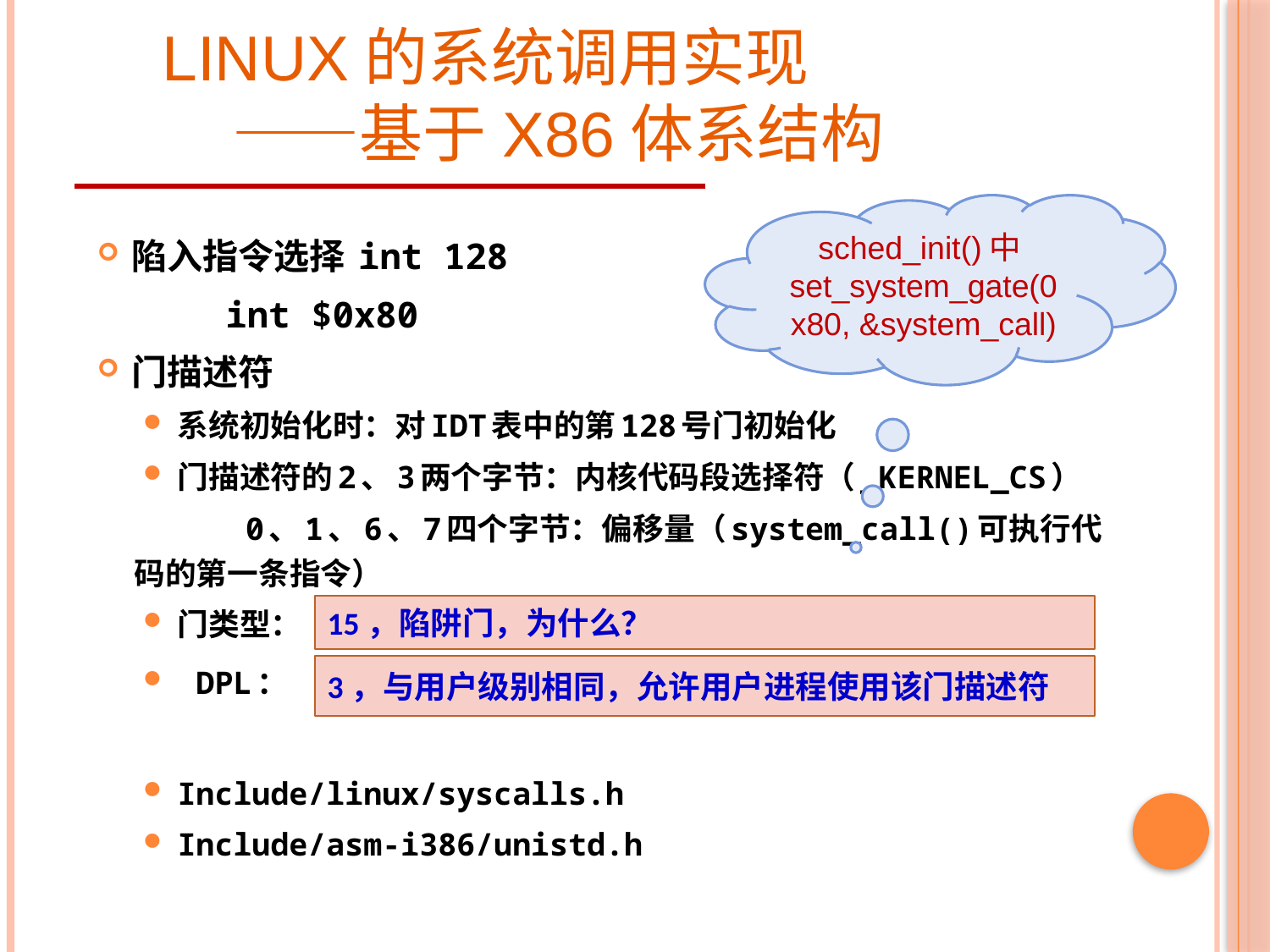

# Linux的系统调用实现 ——基于x86体系结构
sched_init()中set_system_gate(0x80, &system_call)
陷入指令选择 int 128
      int $0x80
门描述符
系统初始化时：对IDT表中的第128号门初始化
门描述符的2、3两个字节：内核代码段选择符（_KERNEL_CS）
      0、1、6、7四个字节：偏移量（system_call()可执行代码的第一条指令）
门类型：
 DPL：

Include/linux/syscalls.h
Include/asm-i386/unistd.h

15，陷阱门，为什么？
3，与用户级别相同，允许用户进程使用该门描述符